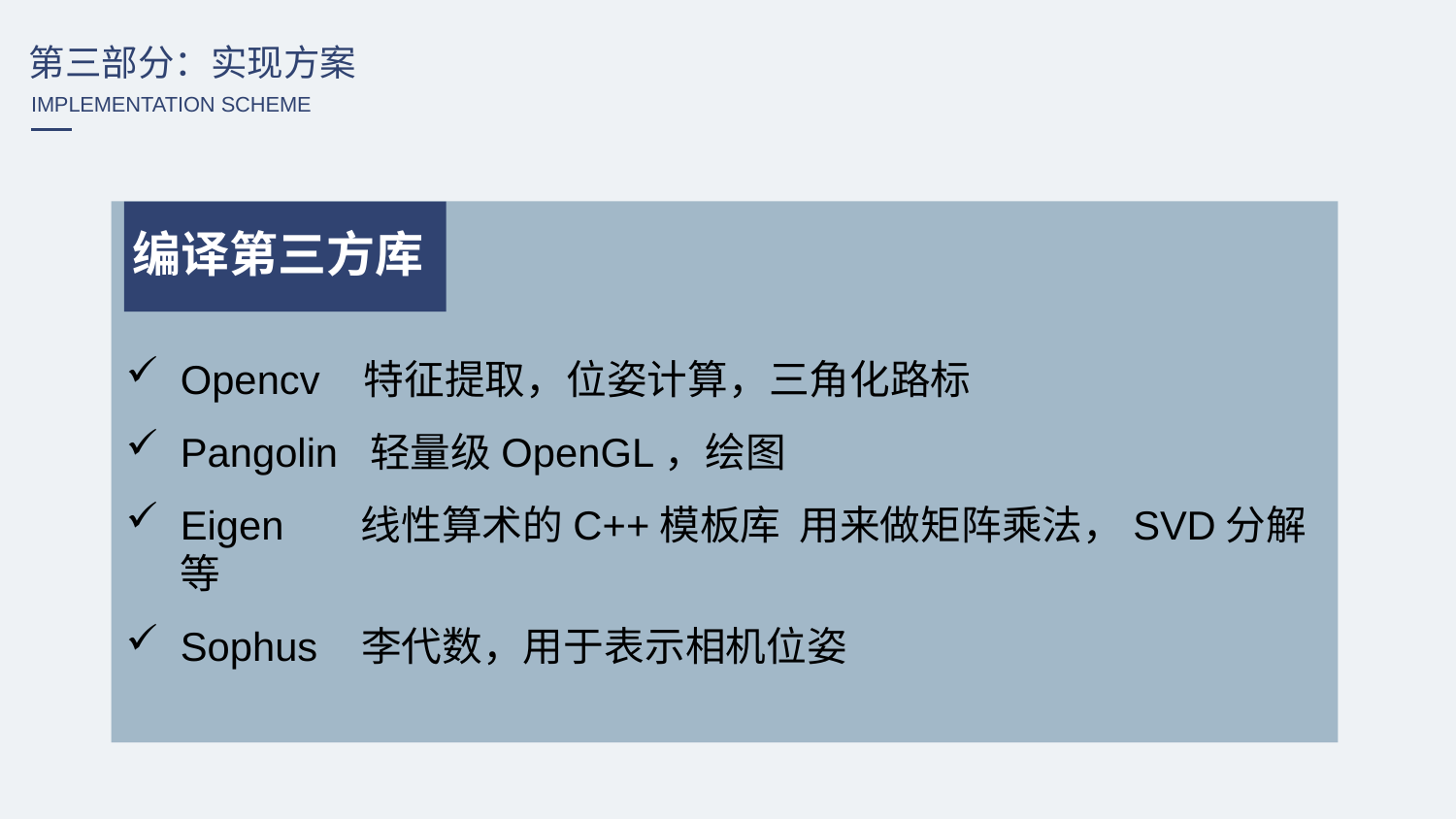

第三部分：实现方案
IMPLEMENTATION SCHEME

编译第三方库

Opencv   特征提取，位姿计算，三角化路标
Pangolin  轻量级OpenGL，绘图
Eigen      线性算术的C++模板库  用来做矩阵乘法，SVD分解等
Sophus   李代数，用于表示相机位姿